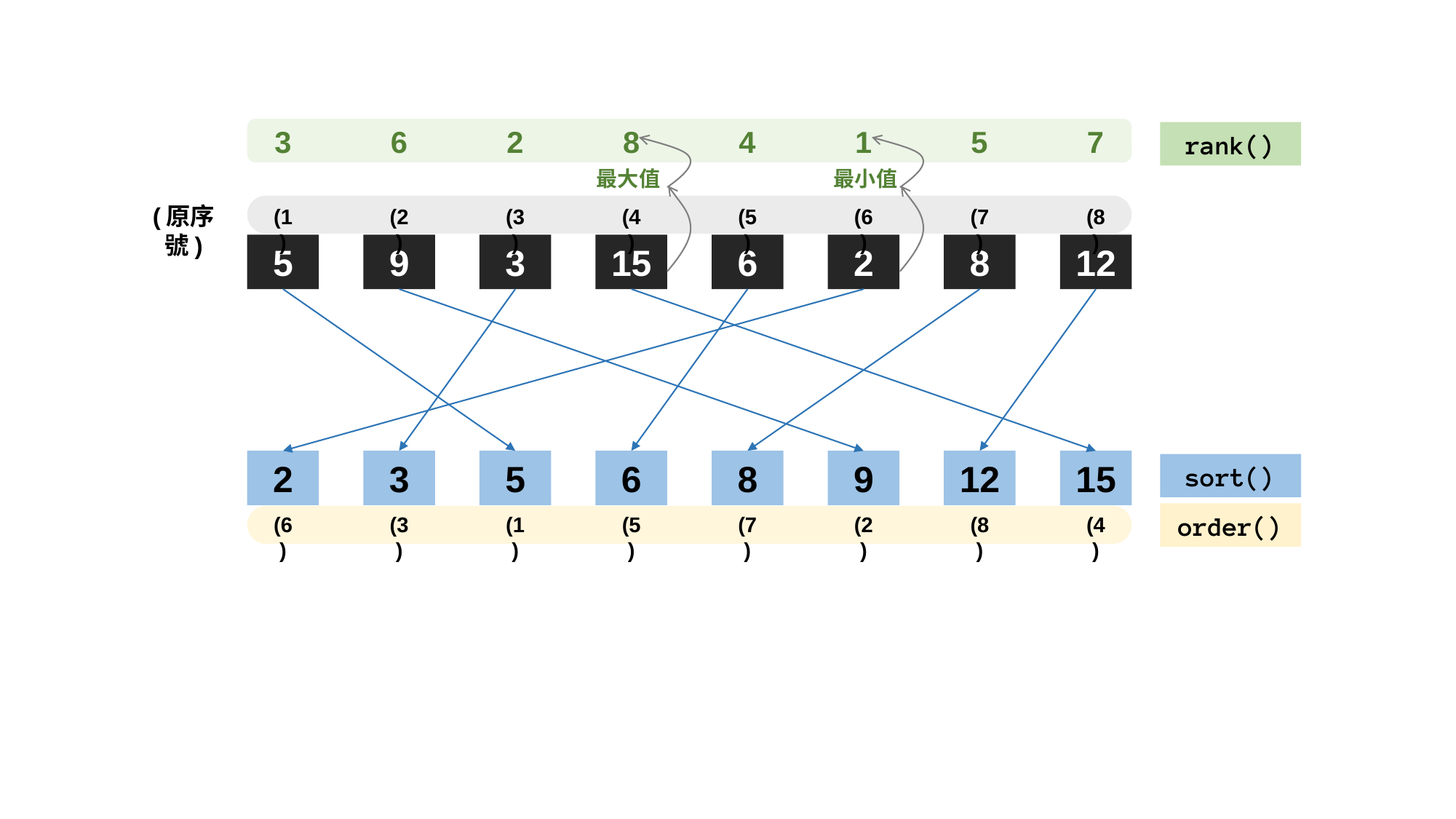

3
6
2
8
4
1
5
7

rank()

最大值
最小值

(原序號)
(1)
(2)
(3)
(4)
(5)
(6)
(7)
(8)
5
9
3
15
6
2
8
12
2
3
5
6
8
9
12
15
sort()
order()

(6)
(3)
(1)
(5)
(7)
(2)
(8)
(4)